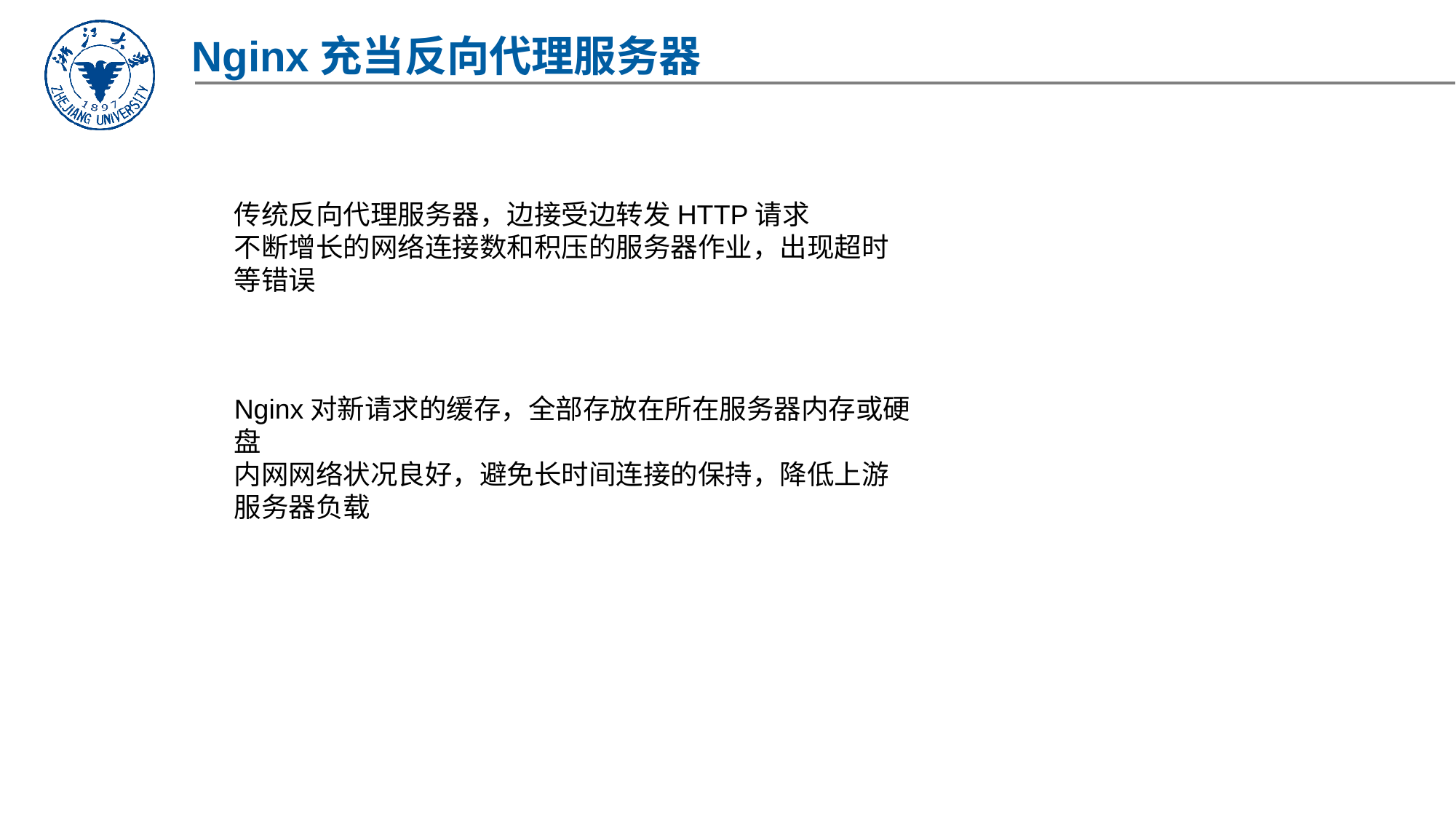

Nginx充当反向代理服务器
传统反向代理服务器，边接受边转发HTTP请求
不断增长的网络连接数和积压的服务器作业，出现超时等错误

Nginx对新请求的缓存，全部存放在所在服务器内存或硬盘
内网网络状况良好，避免长时间连接的保持，降低上游服务器负载